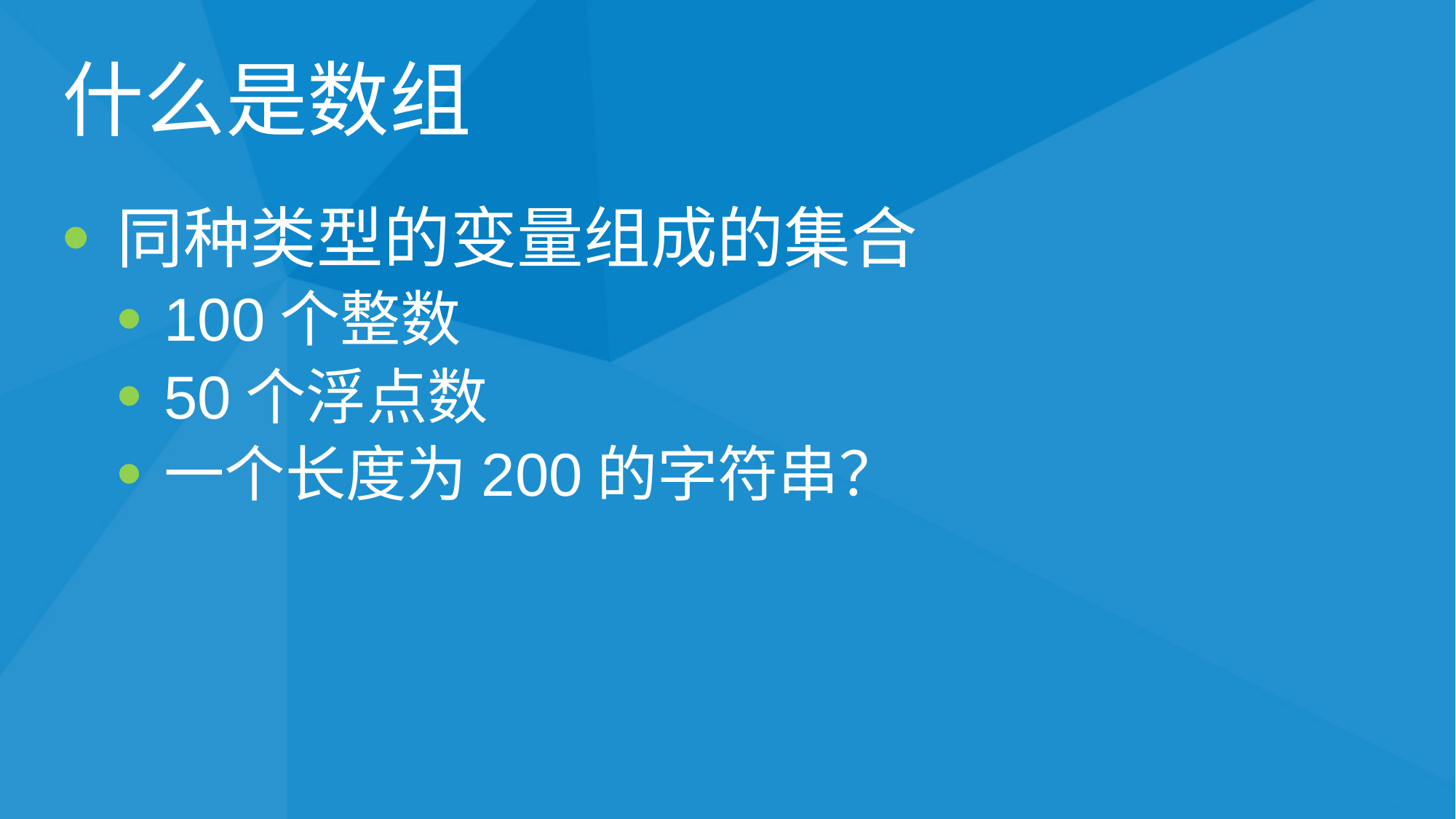

# 什么是数组
同种类型的变量组成的集合
100个整数
50个浮点数
一个长度为200的字符串？